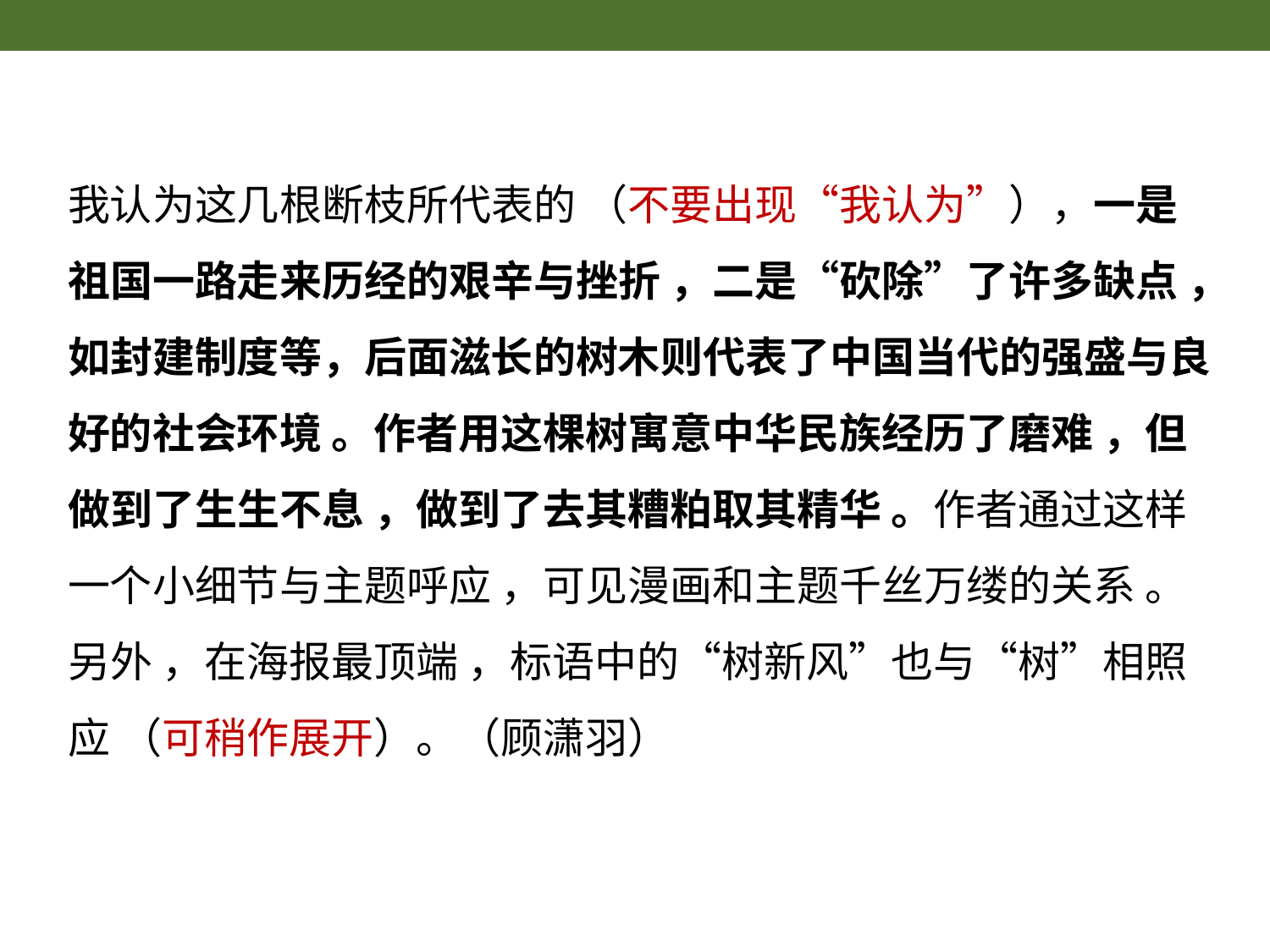

我认为这几根断枝所代表的 （不要出现“我认为”），一是祖国一路走来历经的艰辛与挫折 ，二是“砍除”了许多缺点 ，如封建制度等，后面滋长的树木则代表了中国当代的强盛与良好的社会环境 。作者用这棵树寓意中华民族经历了磨难 ，但做到了生生不息 ，做到了去其糟粕取其精华 。作者通过这样一个小细节与主题呼应 ，可见漫画和主题千丝万缕的关系 。另外 ，在海报最顶端 ，标语中的“树新风”也与“树”相照应 （可稍作展开）。（顾潇羽）